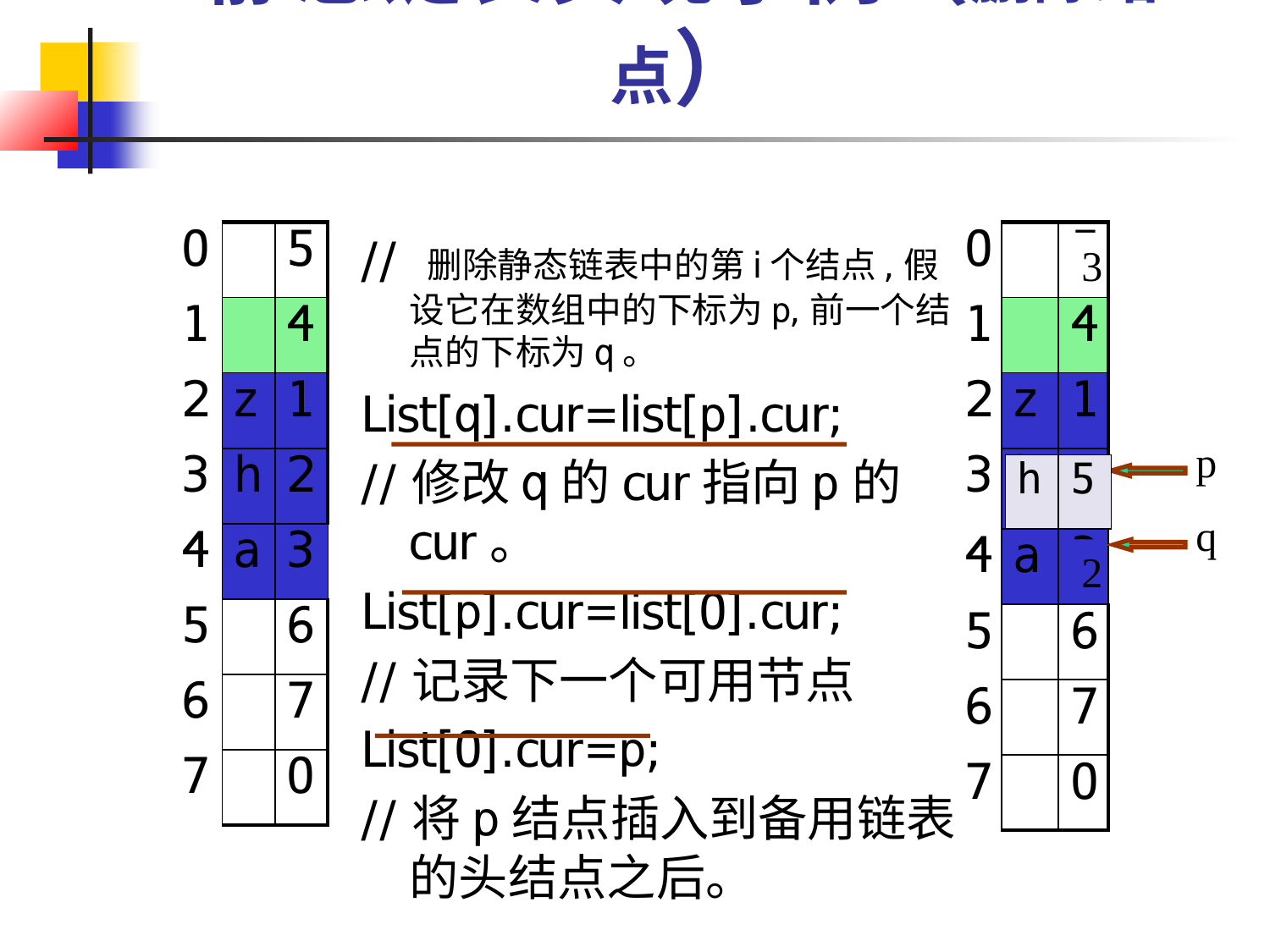

静态链表实现示例（删除结点）
| 0 |  | 5 |
| --- | --- | --- |
| 1 |  | 4 |
| 2 | z | 1 |
| 3 | h | 2 |
| 4 | a | 3 |
| 5 |  | 6 |
| 6 |  | 7 |
| 7 |  | 0 |
// 删除静态链表中的第i个结点,假设它在数组中的下标为p,前一个结点的下标为q。
List[q].cur=list[p].cur;
//修改q的cur指向p的cur。
List[p].cur=list[0].cur;
//记录下一个可用节点
List[0].cur=p;
//将p结点插入到备用链表的头结点之后。
| 0 |  | 5 |
| --- | --- | --- |
| 1 |  | 4 |
| 2 | z | 1 |
| 3 | h | 2 |
| 4 | a | 3 |
| 5 |  | 6 |
| 6 |  | 7 |
| 7 |  | 0 |
3
p

| h | 5 |
| --- | --- |
5

q
2